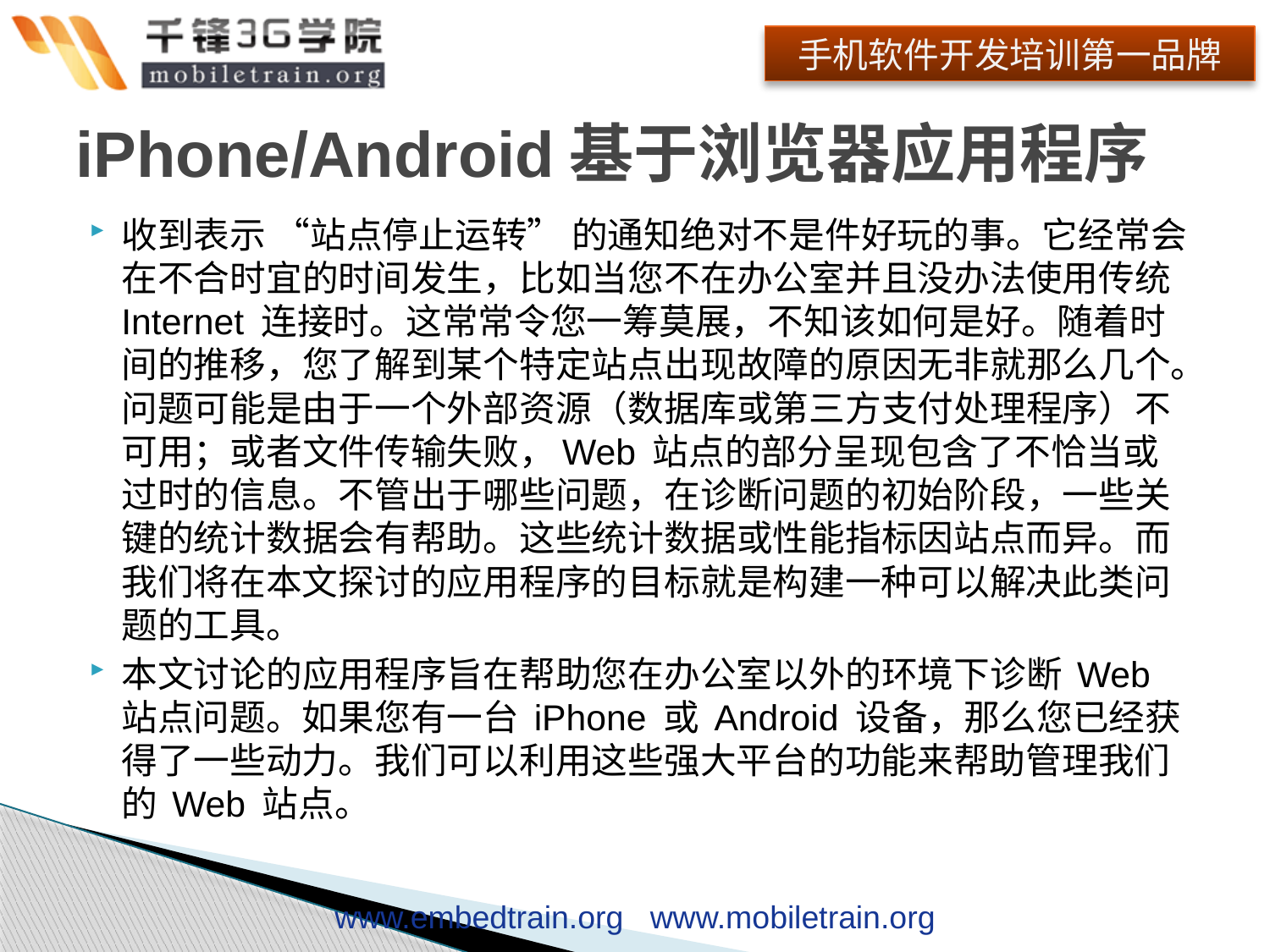

# iPhone/Android基于浏览器应用程序
收到表示 “站点停止运转” 的通知绝对不是件好玩的事。它经常会在不合时宜的时间发生，比如当您不在办公室并且没办法使用传统 Internet 连接时。这常常令您一筹莫展，不知该如何是好。随着时间的推移，您了解到某个特定站点出现故障的原因无非就那么几个。问题可能是由于一个外部资源（数据库或第三方支付处理程序）不可用；或者文件传输失败，Web 站点的部分呈现包含了不恰当或过时的信息。不管出于哪些问题，在诊断问题的初始阶段，一些关键的统计数据会有帮助。这些统计数据或性能指标因站点而异。而我们将在本文探讨的应用程序的目标就是构建一种可以解决此类问题的工具。
本文讨论的应用程序旨在帮助您在办公室以外的环境下诊断 Web 站点问题。如果您有一台 iPhone 或 Android 设备，那么您已经获得了一些动力。我们可以利用这些强大平台的功能来帮助管理我们的 Web 站点。